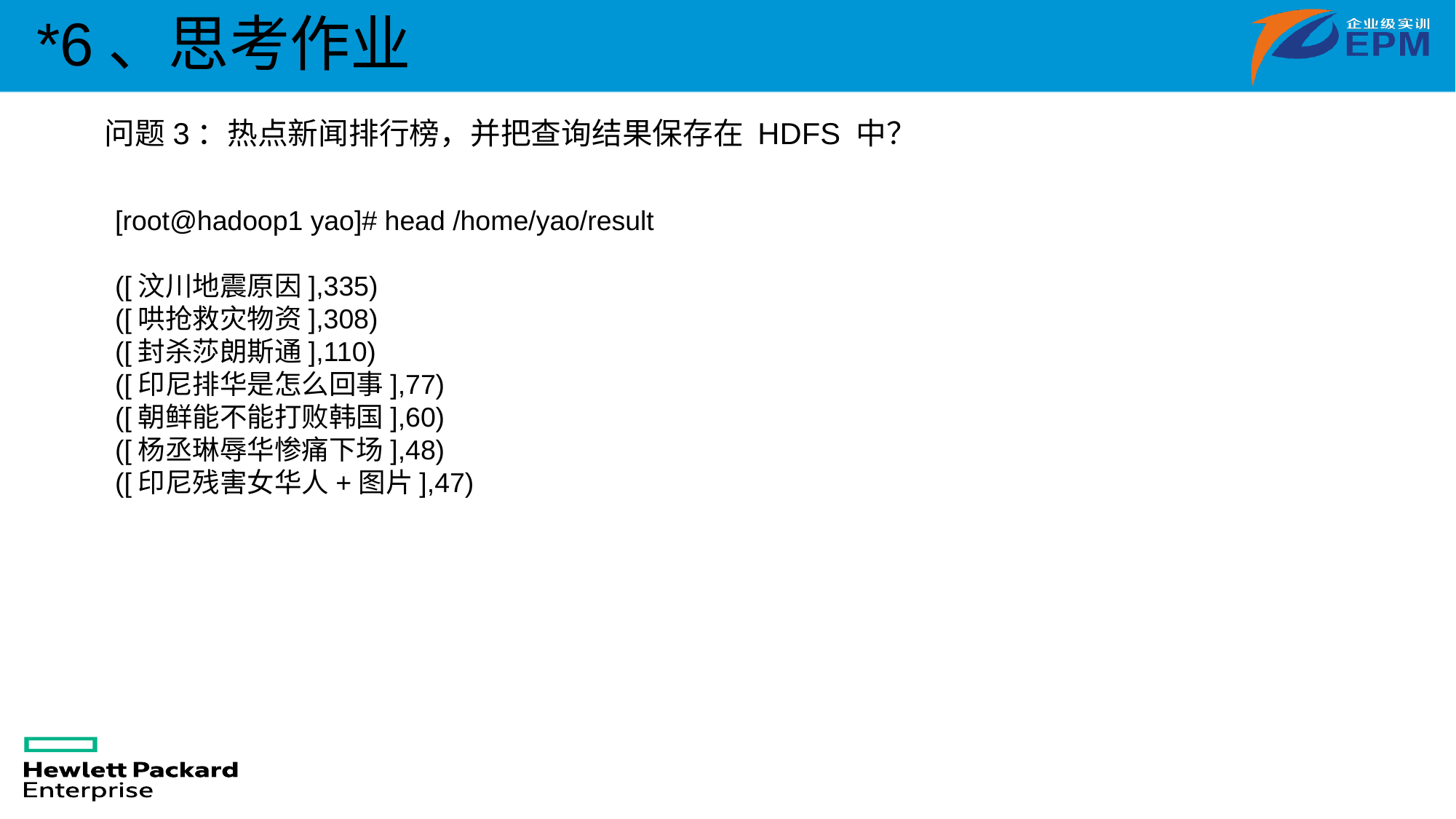

*6、思考作业
问题3：热点新闻排行榜，并把查询结果保存在 HDFS 中？
[root@hadoop1 yao]# head /home/yao/result
([汶川地震原因],335)
([哄抢救灾物资],308)
([封杀莎朗斯通],110)
([印尼排华是怎么回事],77)
([朝鲜能不能打败韩国],60)
([杨丞琳辱华惨痛下场],48)
([印尼残害女华人+图片],47)